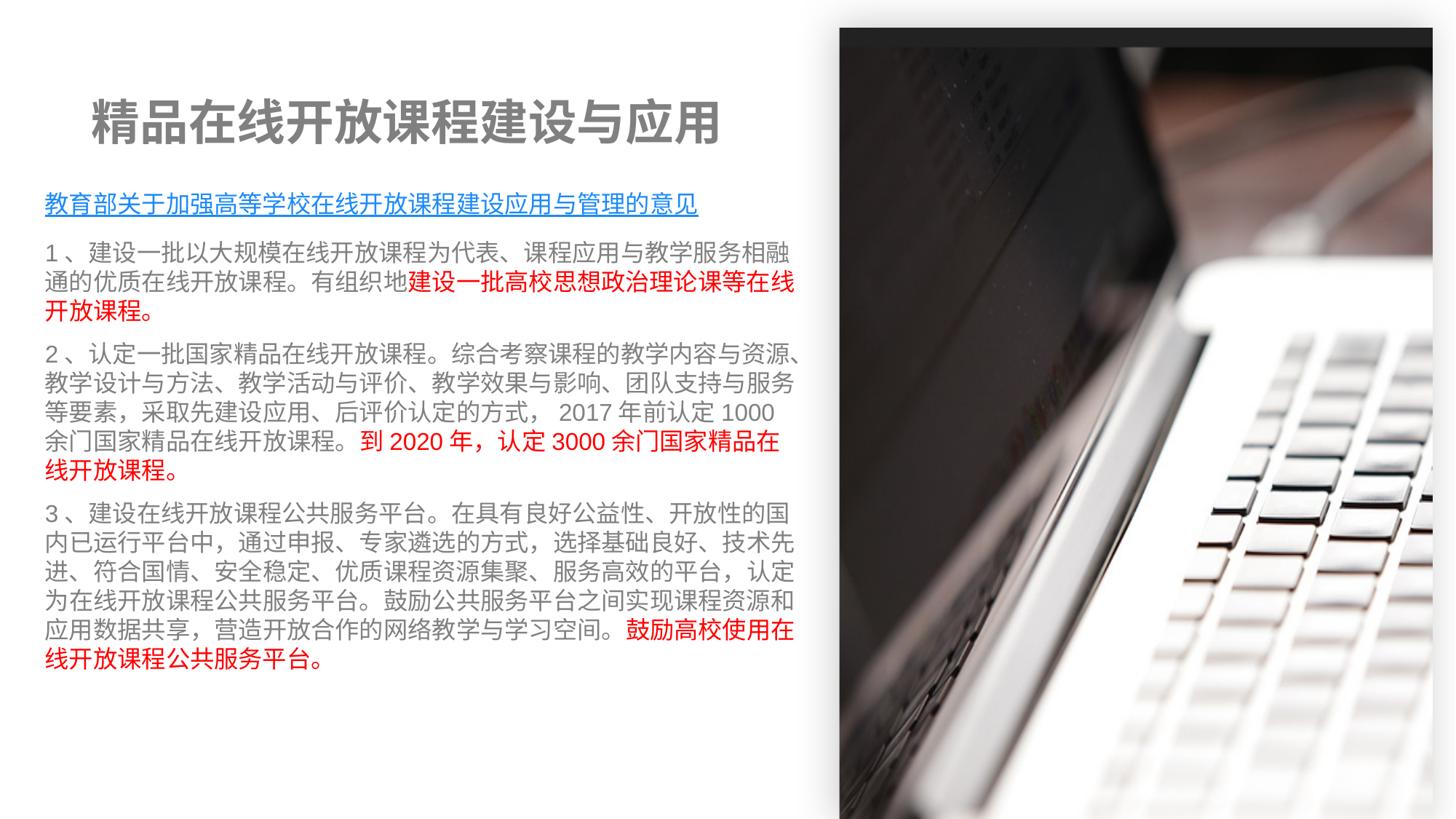

精品在线开放课程建设与应用
教育部关于加强高等学校在线开放课程建设应用与管理的意见
1、建设一批以大规模在线开放课程为代表、课程应用与教学服务相融通的优质在线开放课程。有组织地建设一批高校思想政治理论课等在线开放课程。
2、认定一批国家精品在线开放课程。综合考察课程的教学内容与资源、教学设计与方法、教学活动与评价、教学效果与影响、团队支持与服务等要素，采取先建设应用、后评价认定的方式，2017年前认定1000余门国家精品在线开放课程。到2020年，认定3000余门国家精品在线开放课程。
3、建设在线开放课程公共服务平台。在具有良好公益性、开放性的国内已运行平台中，通过申报、专家遴选的方式，选择基础良好、技术先进、符合国情、安全稳定、优质课程资源集聚、服务高效的平台，认定为在线开放课程公共服务平台。鼓励公共服务平台之间实现课程资源和应用数据共享，营造开放合作的网络教学与学习空间。鼓励高校使用在线开放课程公共服务平台。